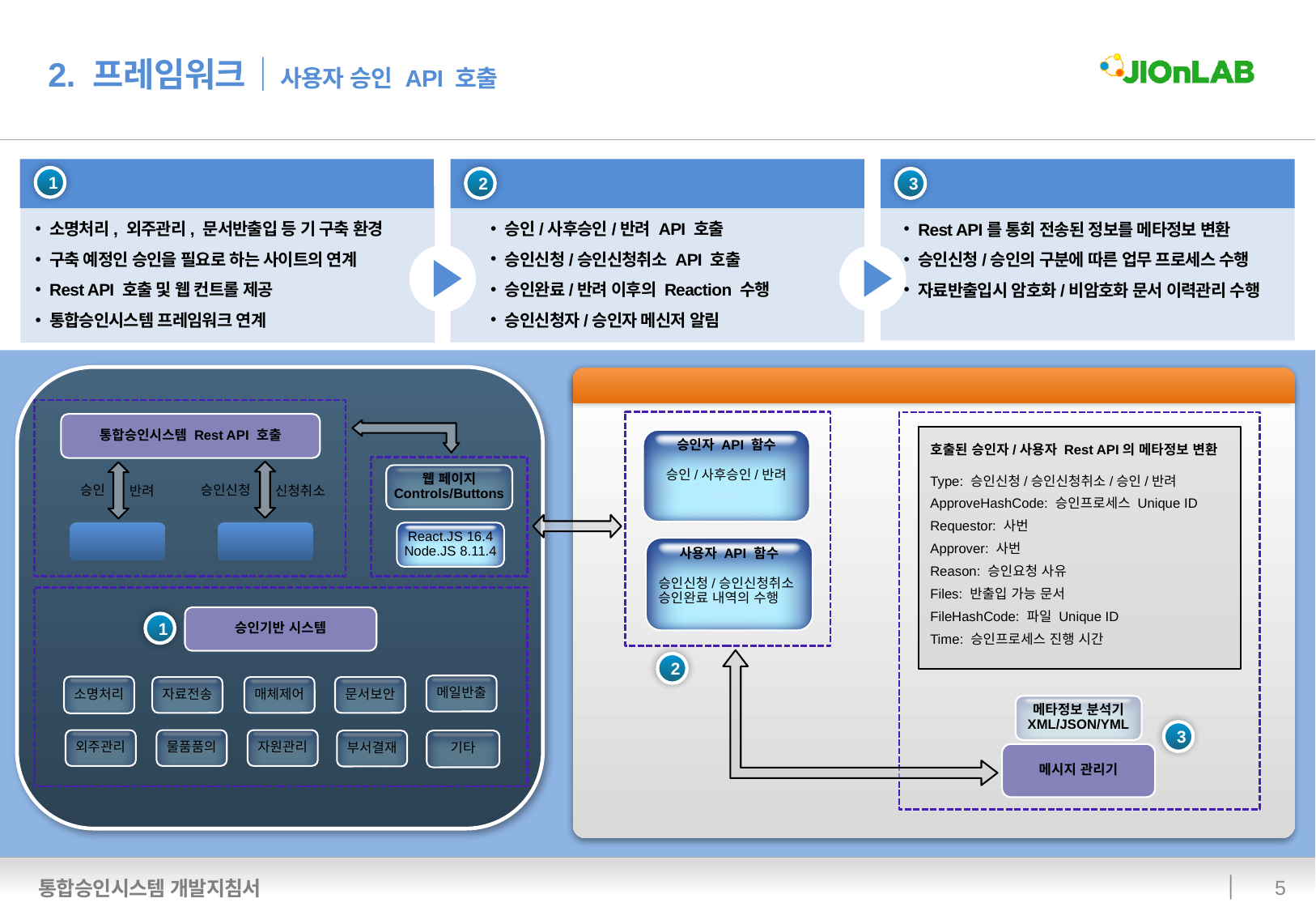

2. 프레임워크│사용자 승인 API 호출
         승인기반 서비스 시스템 사용자환경
         통합승인 API

승인/사후승인/반려 API 호출
승인신청/승인신청취소 API 호출
승인완료/반려 이후의 Reaction 수행
승인신청자/승인자 메신저 알림
         메시지관리기를 통한 메타정보 분석

1
2
3

Rest API를 통회 전송된 정보를 메타정보 변환
승인신청/승인의 구분에 따른 업무 프로세스 수행
자료반출입시 암호화/비암호화 문서 이력관리 수행
소명처리, 외주관리, 문서반출입 등 기 구축 환경
구축 예정인 승인을 필요로 하는 사이트의 연계
Rest API 호출 및 웹 컨트롤 제공
통합승인시스템 프레임워크 연계

통합승인시스템 프레임워크

통합승인시스템 Rest API 호출

호출된 승인자/사용자 Rest API의 메타정보 변환

Type: 승인신청/승인신청취소/승인/반려
ApproveHashCode: 승인프로세스 Unique ID
Requestor: 사번
Approver: 사번
Reason: 승인요청 사유
Files: 반출입 가능 문서
FileHashCode: 파일 Unique ID
Time: 승인프로세스 진행 시간
승인자 API 함수

승인/사후승인/반려

웹 페이지
Controls/Buttons
승인
승인신청
반려
신청취소

사용자
승인자
React.JS 16.4
Node.JS 8.11.4
사용자 API 함수

승인신청/승인신청취소
승인완료 내역의 수행

승인기반 시스템
1

2
메일반출
소명처리
자료전송
매체제어
문서보안
메타정보 분석기
XML/JSON/YML
3
외주관리
물품품의
자원관리
기타
부서결재
메시지 관리기
 5